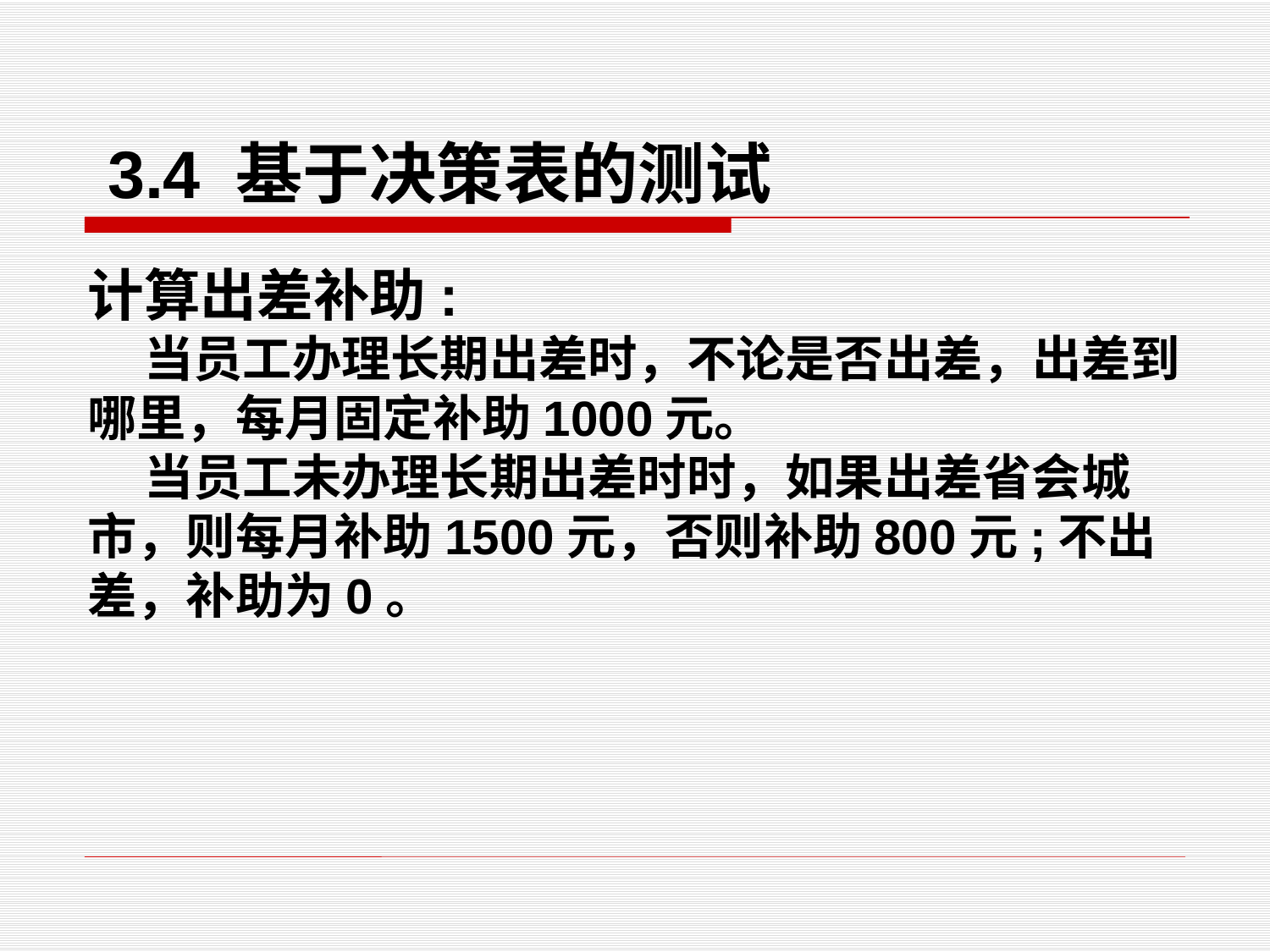

3.4 基于决策表的测试
计算出差补助:
    当员工办理长期出差时，不论是否出差，出差到哪里，每月固定补助1000元。
    当员工未办理长期出差时时，如果出差省会城市，则每月补助1500元，否则补助800元;不出差，补助为0。